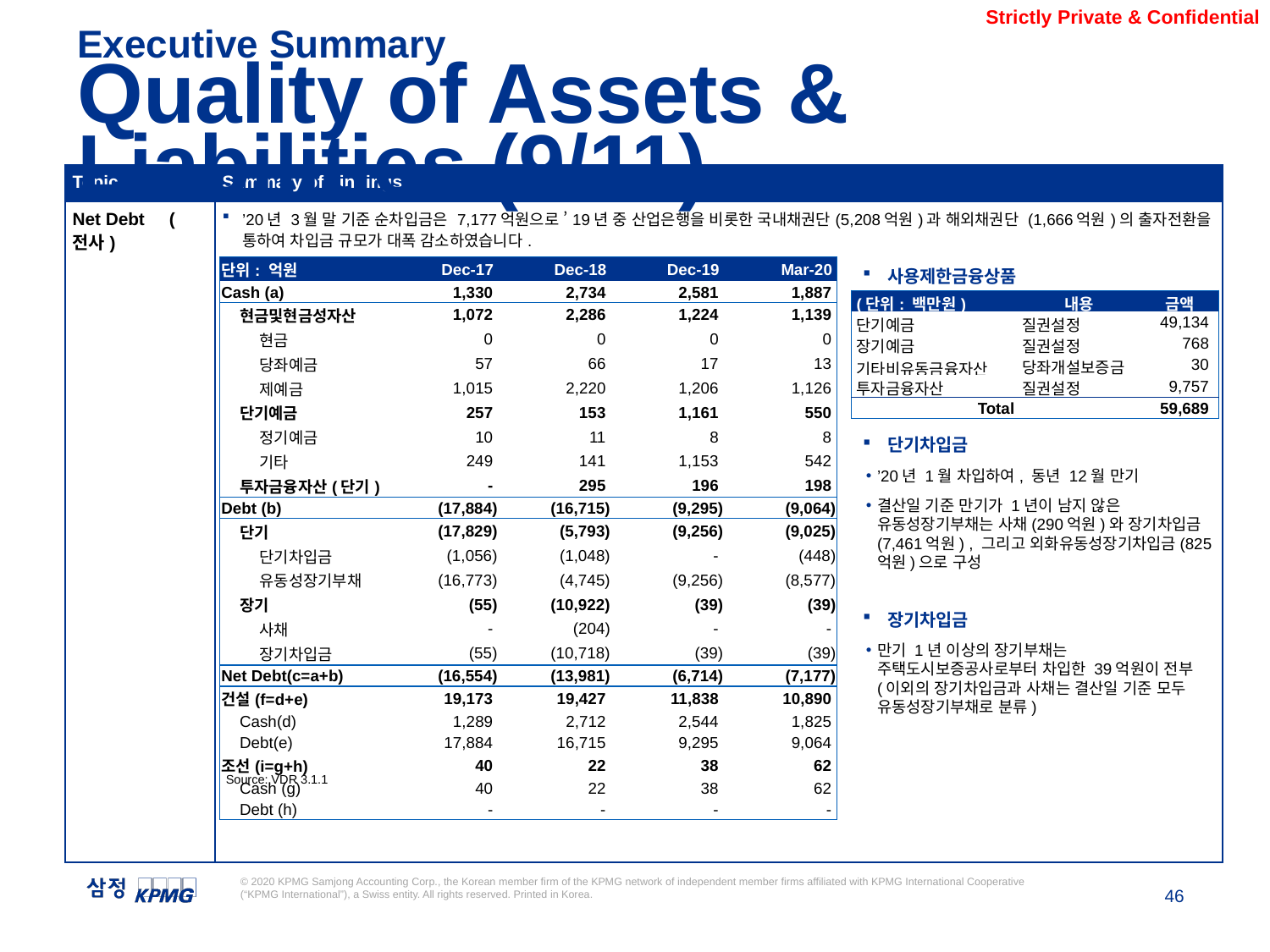

Executive Summary
Quality of Assets & Liabilities (9/11)
| Topic | Summary of Findings |
| --- | --- |
| Net Debt (전사) | ’20년 3월 말 기준 순차입금은 7,177억원으로 ’19년 중 산업은행을 비롯한 국내채권단(5,208억원)과 해외채권단 (1,666억원)의 출자전환을 통하여 차입금 규모가 대폭 감소하였습니다. |
| 단위: 억원 | Dec-17 | Dec-18 | Dec-19 | Mar-20 |
| --- | --- | --- | --- | --- |
| Cash (a) | 1,330 | 2,734 | 2,581 | 1,887 |
| 현금및현금성자산 | 1,072 | 2,286 | 1,224 | 1,139 |
| 현금 | 0 | 0 | 0 | 0 |
| 당좌예금 | 57 | 66 | 17 | 13 |
| 제예금 | 1,015 | 2,220 | 1,206 | 1,126 |
| 단기예금 | 257 | 153 | 1,161 | 550 |
| 정기예금 | 10 | 11 | 8 | 8 |
| 기타 | 249 | 141 | 1,153 | 542 |
| 투자금융자산(단기) | - | 295 | 196 | 198 |
| Debt (b) | (17,884) | (16,715) | (9,295) | (9,064) |
| 단기 | (17,829) | (5,793) | (9,256) | (9,025) |
| 단기차입금 | (1,056) | (1,048) | - | (448) |
| 유동성장기부채 | (16,773) | (4,745) | (9,256) | (8,577) |
| 장기 | (55) | (10,922) | (39) | (39) |
| 사채 | - | (204) | - | - |
| 장기차입금 | (55) | (10,718) | (39) | (39) |
| Net Debt(c=a+b) | (16,554) | (13,981) | (6,714) | (7,177) |
| 건설(f=d+e) | 19,173 | 19,427 | 11,838 | 10,890 |
| Cash(d) | 1,289 | 2,712 | 2,544 | 1,825 |
| Debt(e) | 17,884 | 16,715 | 9,295 | 9,064 |
| 조선(i=g+h) | 40 | 22 | 38 | 62 |
| Cash (g) | 40 | 22 | 38 | 62 |
| Debt (h) | - | - | - | - |
사용제한금융상품

단기차입금
’20년 1월 차입하여, 동년 12월 만기
결산일 기준 만기가 1년이 남지 않은 유동성장기부채는 사채(290억원)와 장기차입금(7,461억원) , 그리고 외화유동성장기차입금(825억원)으로 구성

장기차입금
만기 1년 이상의 장기부채는 주택도시보증공사로부터 차입한 39억원이 전부(이외의 장기차입금과 사채는 결산일 기준 모두 유동성장기부채로 분류)
| (단위: 백만원) | 내용 | 금액 |
| --- | --- | --- |
| 단기예금 | 질권설정 | 49,134 |
| 장기예금 기타비유동금융자산 | 질권설정 | 768 |
|  | 당좌개설보증금 | 30 |
| 투자금융자산 | 질권설정 | 9,757 |
| Total |  | 59,689 |
Source: VDR 3.1.1